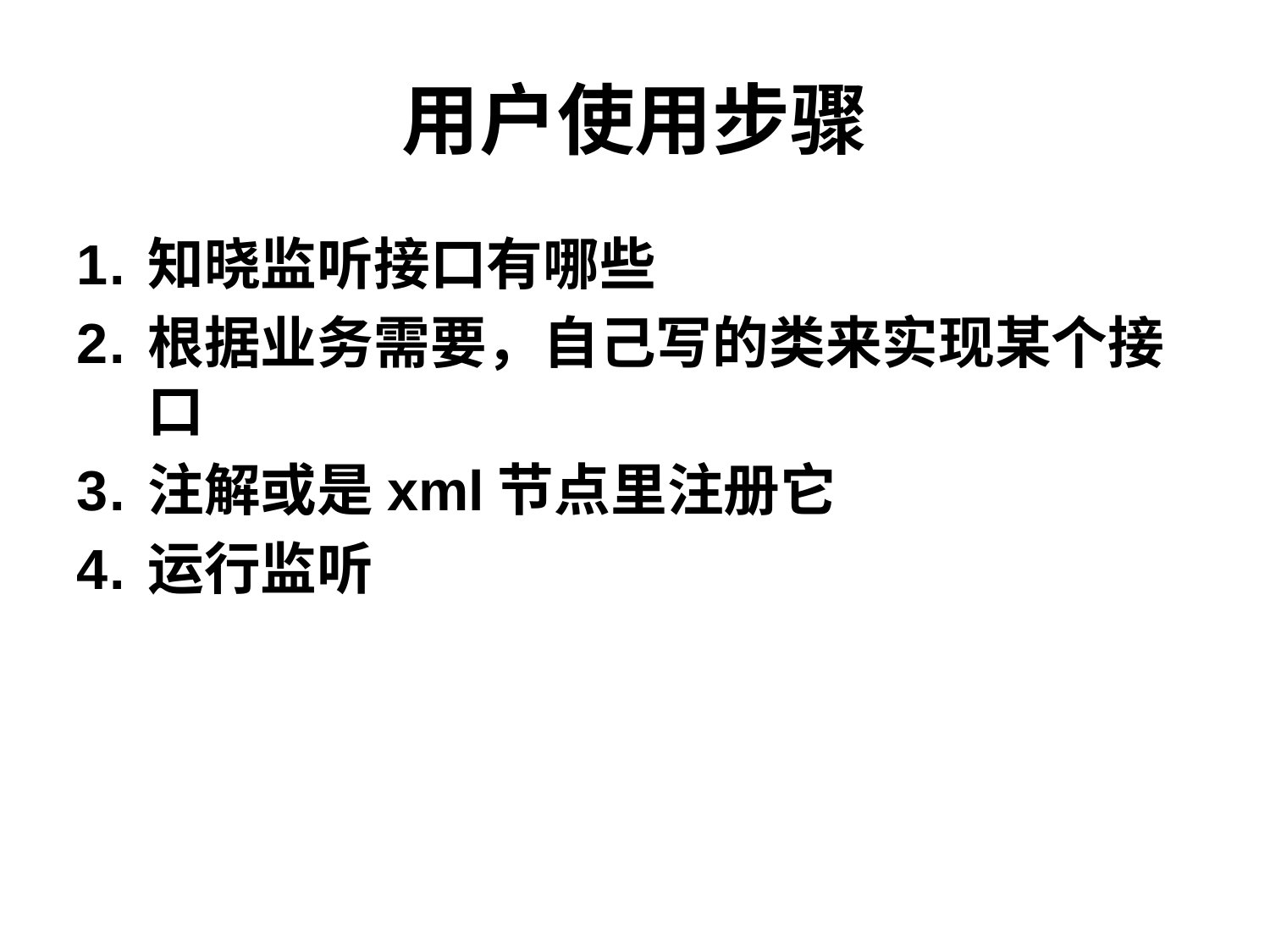

# 用户使用步骤
知晓监听接口有哪些
根据业务需要，自己写的类来实现某个接口
注解或是xml节点里注册它
运行监听